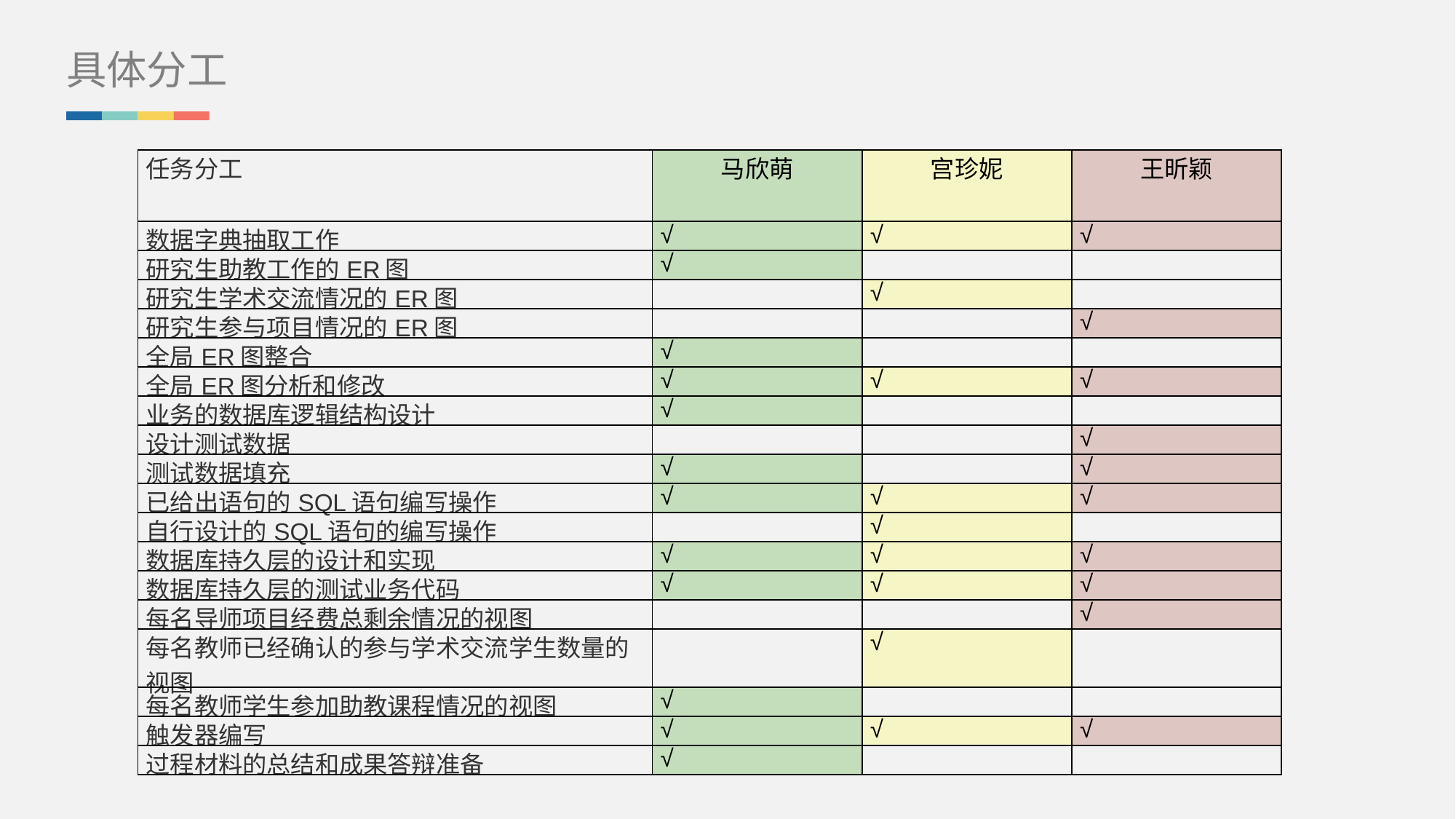

具体分工

| 任务分工 | 马欣萌 | 宫珍妮 | 王昕颖 |
| --- | --- | --- | --- |
| 数据字典抽取工作 | √ | √ | √ |
| 研究生助教工作的ER图 | √ |  |  |
| 研究生学术交流情况的ER图 |  | √ |  |
| 研究生参与项目情况的ER图 |  |  | √ |
| 全局ER图整合 | √ |  |  |
| 全局ER图分析和修改 | √ | √ | √ |
| 业务的数据库逻辑结构设计 | √ |  |  |
| 设计测试数据 |  |  | √ |
| 测试数据填充 | √ |  | √ |
| 已给出语句的SQL语句编写操作 | √ | √ | √ |
| 自行设计的SQL语句的编写操作 |  | √ |  |
| 数据库持久层的设计和实现 | √ | √ | √ |
| 数据库持久层的测试业务代码 | √ | √ | √ |
| 每名导师项目经费总剩余情况的视图 |  |  | √ |
| 每名教师已经确认的参与学术交流学生数量的视图 |  | √ |  |
| 每名教师学生参加助教课程情况的视图 | √ |  |  |
| 触发器编写 | √ | √ | √ |
| 过程材料的总结和成果答辩准备 | √ |  |  |